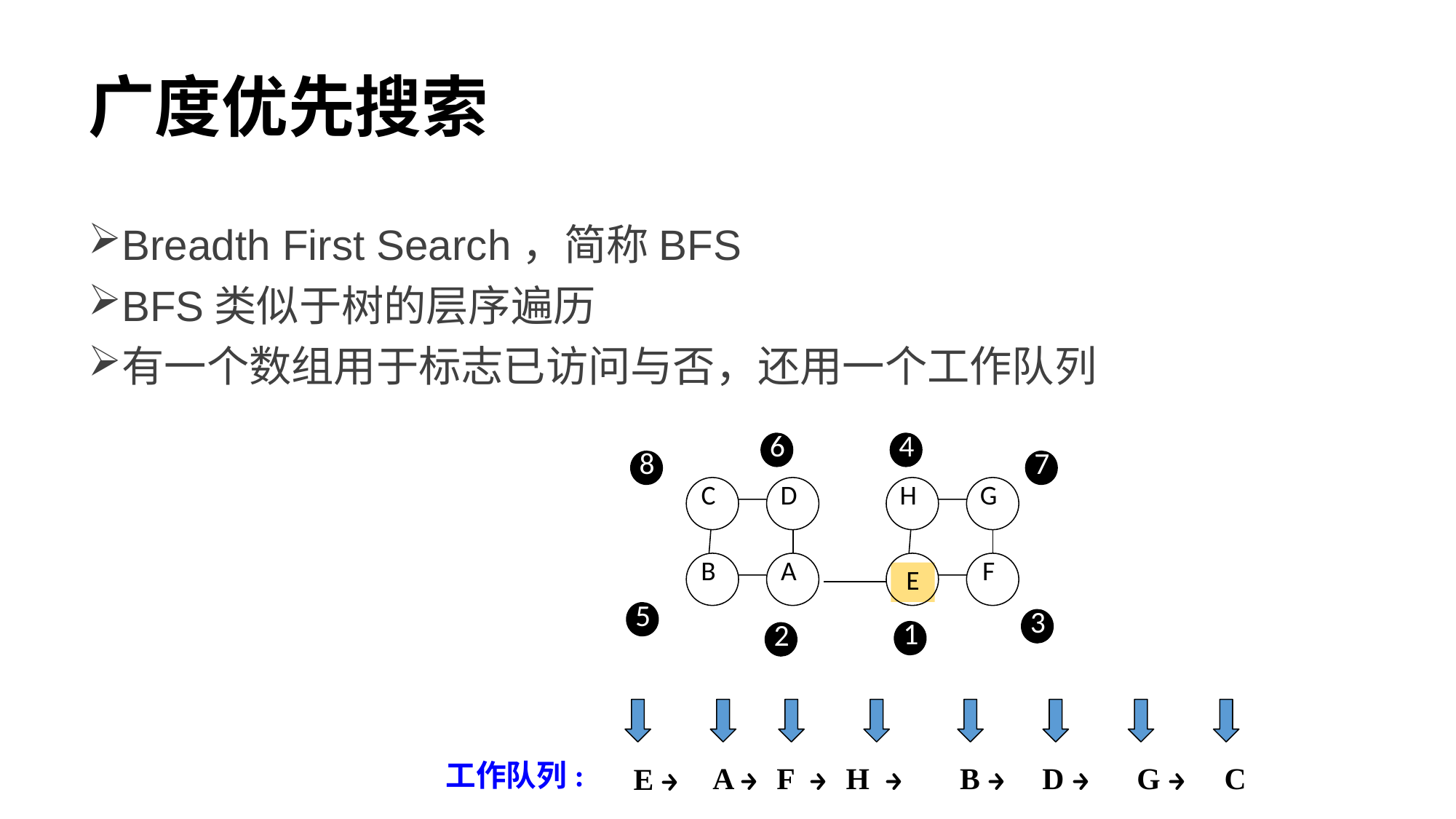

# 广度优先搜索
Breadth First Search，简称BFS
BFS类似于树的层序遍历
有一个数组用于标志已访问与否，还用一个工作队列

6

4

8

7

5

3

1

2

C

D

B

A

H

G

E
F

工作队列:
E →
A → F  → H  →
B →  D →
G →
C